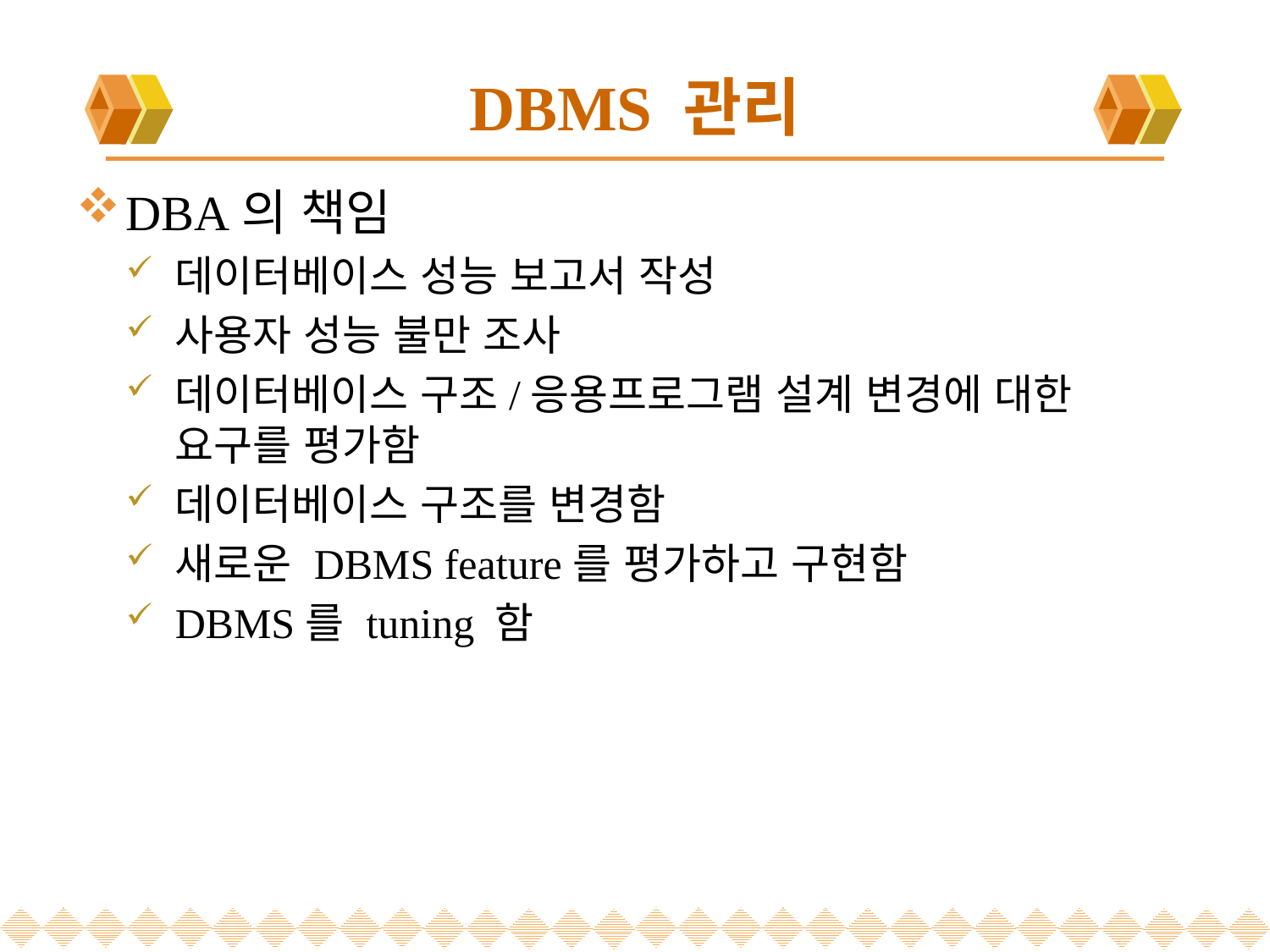

# DBMS 관리
DBA의 책임
데이터베이스 성능 보고서 작성
사용자 성능 불만 조사
데이터베이스 구조/응용프로그램 설계 변경에 대한 요구를 평가함
데이터베이스 구조를 변경함
새로운 DBMS feature를 평가하고 구현함
DBMS를 tuning 함